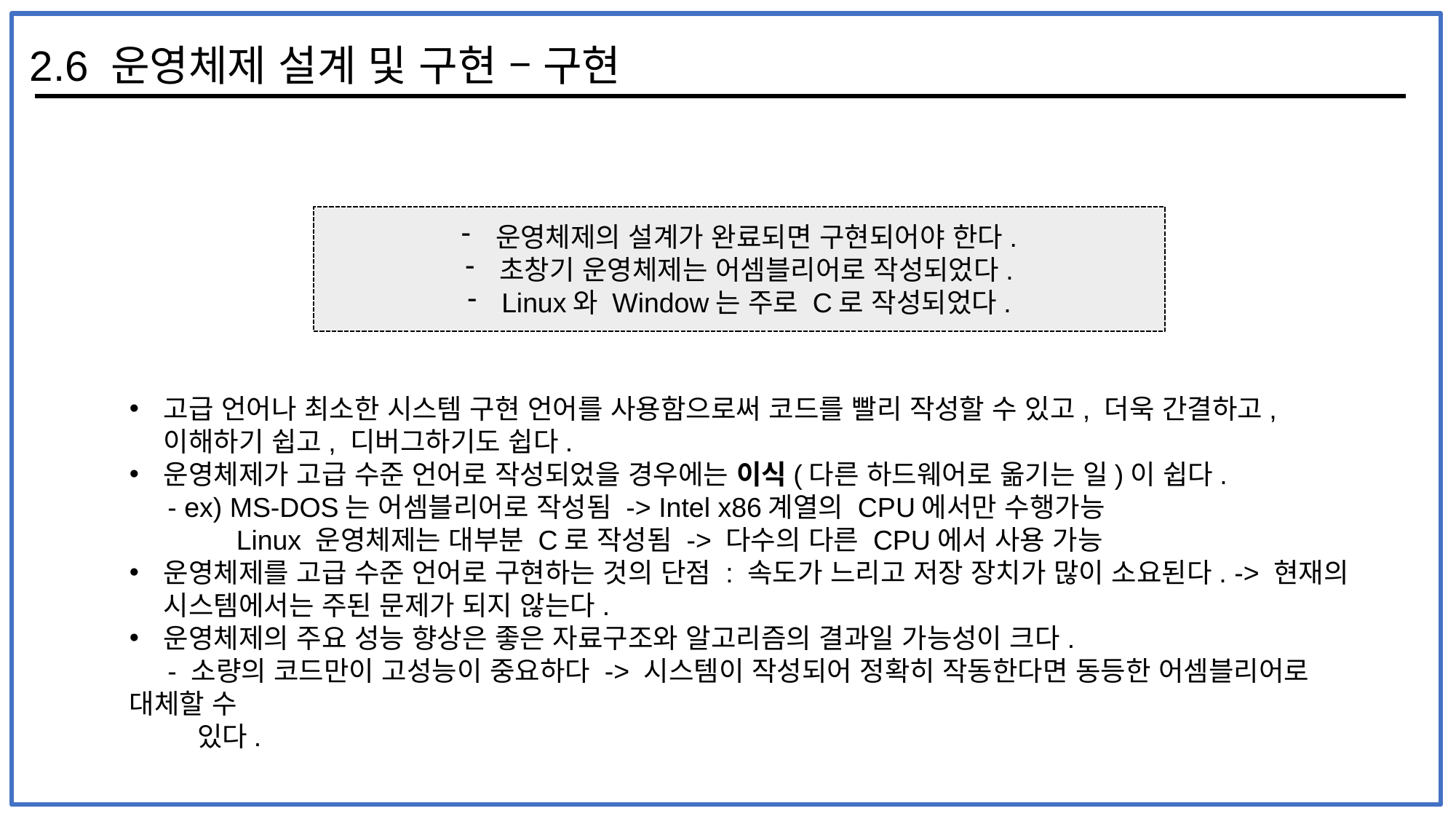

2.6 운영체제 설계 및 구현 – 구현
운영체제의 설계가 완료되면 구현되어야 한다.
초창기 운영체제는 어셈블리어로 작성되었다.
Linux와 Window는 주로 C로 작성되었다.
고급 언어나 최소한 시스템 구현 언어를 사용함으로써 코드를 빨리 작성할 수 있고, 더욱 간결하고, 이해하기 쉽고, 디버그하기도 쉽다.
운영체제가 고급 수준 언어로 작성되었을 경우에는 이식(다른 하드웨어로 옮기는 일)이 쉽다.
     - ex) MS-DOS는 어셈블리어로 작성됨 -> Intel x86계열의 CPU에서만 수행가능
              Linux 운영체제는 대부분 C로 작성됨 -> 다수의 다른 CPU에서 사용 가능
운영체제를 고급 수준 언어로 구현하는 것의 단점 : 속도가 느리고 저장 장치가 많이 소요된다. -> 현재의 시스템에서는 주된 문제가 되지 않는다.
운영체제의 주요 성능 향상은 좋은 자료구조와 알고리즘의 결과일 가능성이 크다.
     - 소량의 코드만이 고성능이 중요하다 -> 시스템이 작성되어 정확히 작동한다면 동등한 어셈블리어로 대체할 수
        있다.